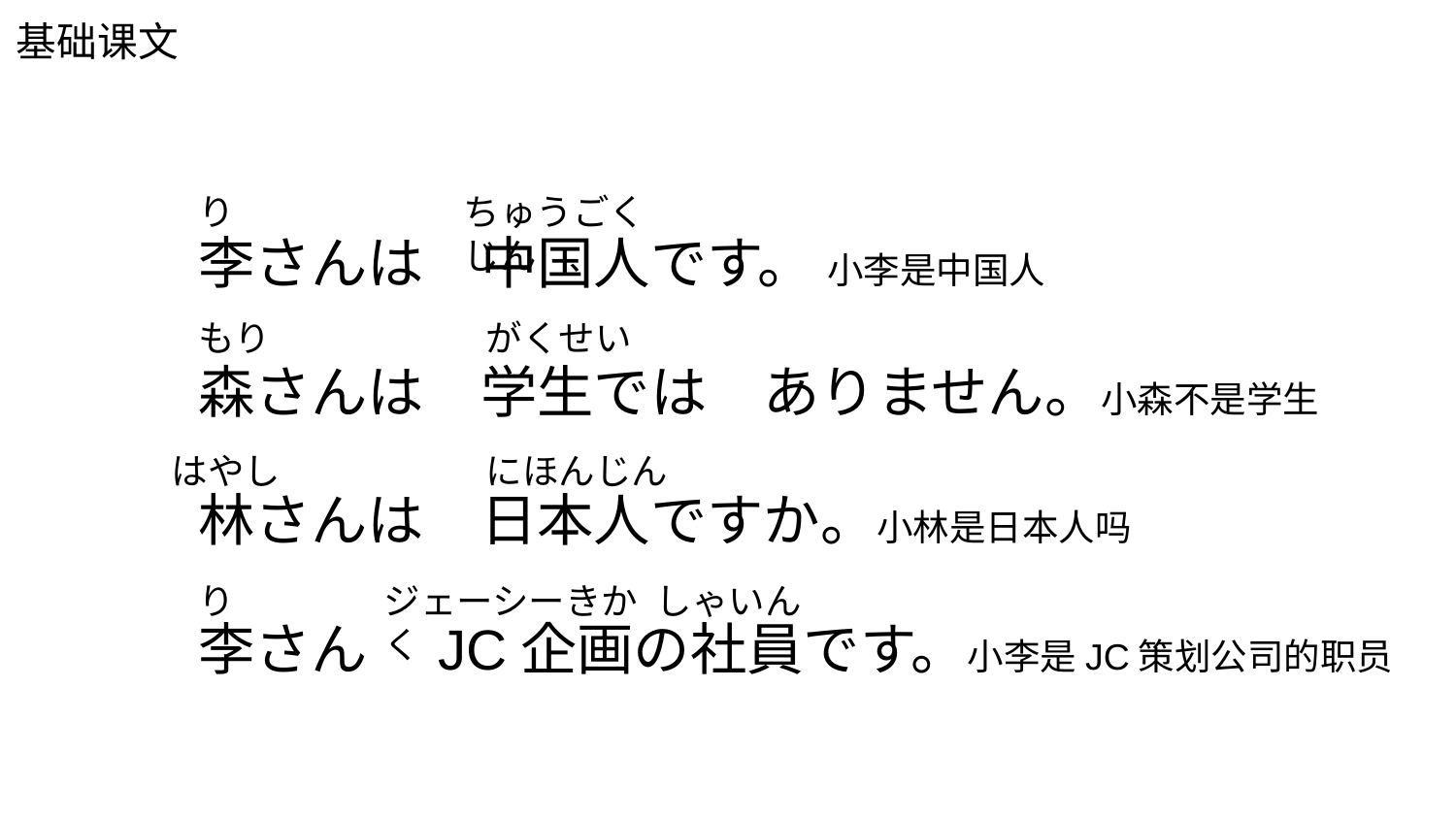

基础课文
り
ちゅうごくじん
李さんは　中国人です。 小李是中国人
森さんは　学生では　ありません。小森不是学生
林さんは　日本人ですか。小林是日本人吗
李さん　JC企画の社員です。小李是JC策划公司的职员
もり
がくせい
はやし
にほんじん
り
ジェーシーきかく
しゃいん